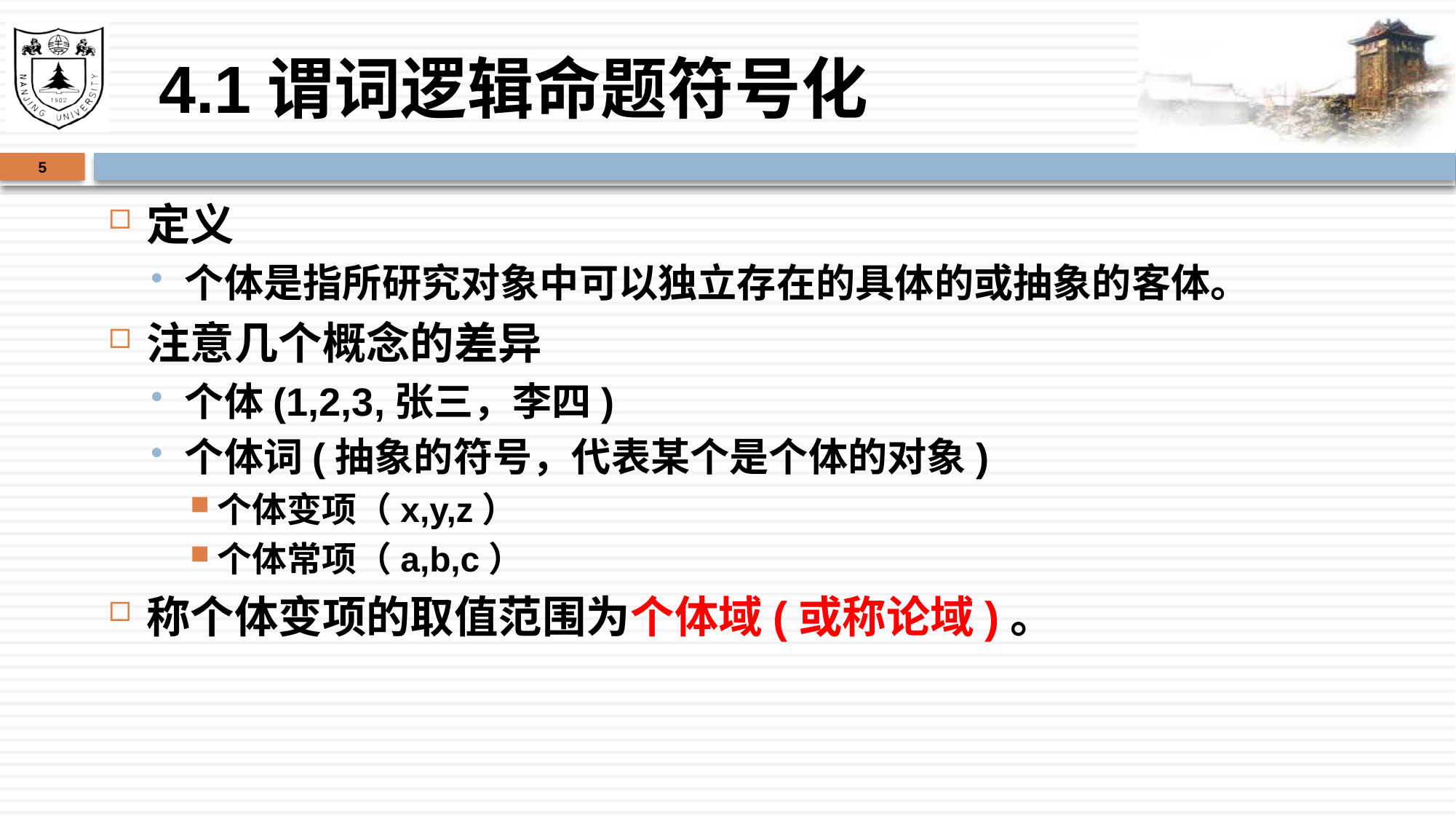

# 4.1谓词逻辑命题符号化
5
定义
个体是指所研究对象中可以独立存在的具体的或抽象的客体。
注意几个概念的差异
个体(1,2,3,张三，李四)
个体词(抽象的符号，代表某个是个体的对象)
个体变项（x,y,z）
个体常项（a,b,c）
称个体变项的取值范围为个体域(或称论域)。